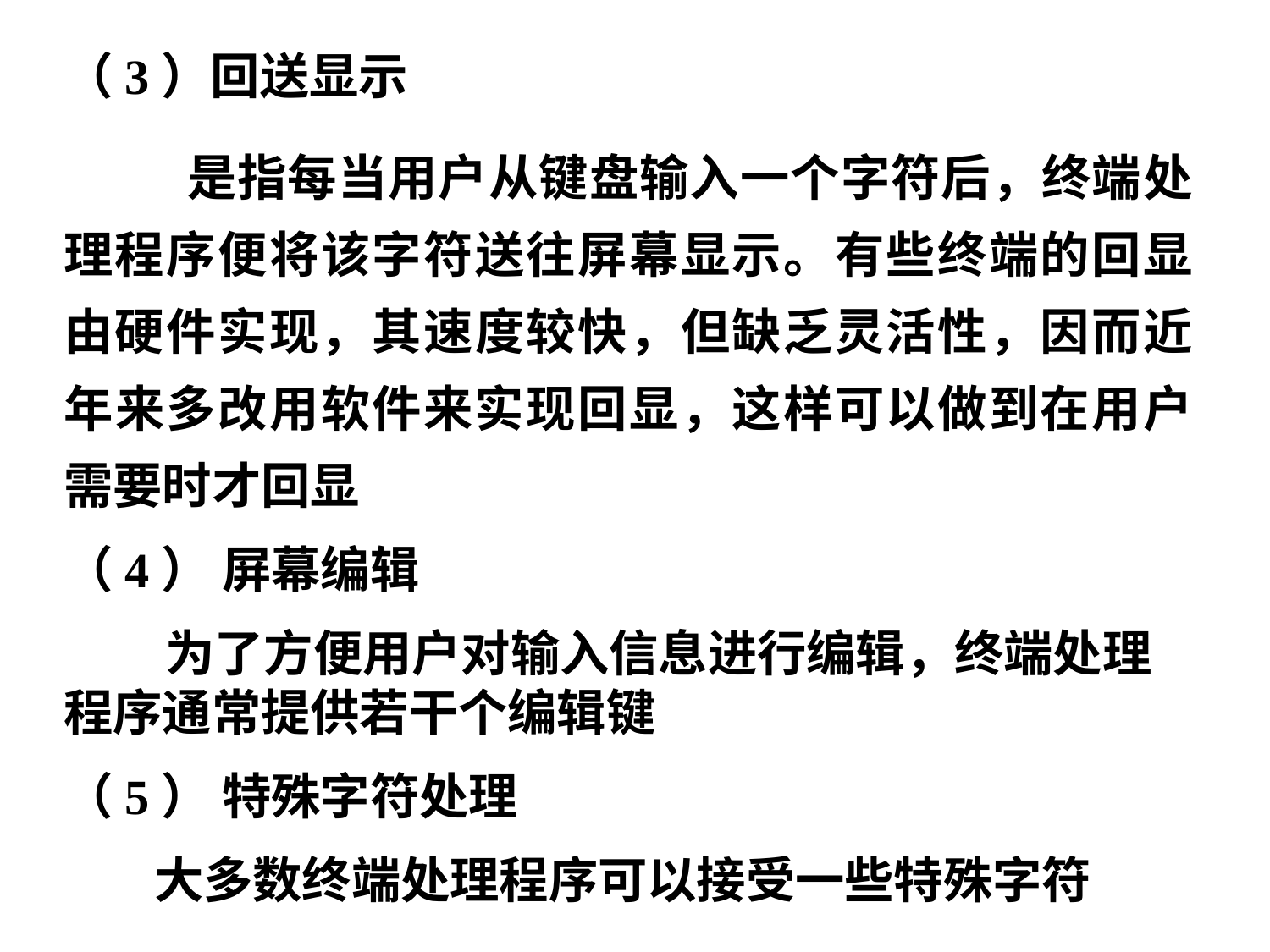

（3）回送显示
         是指每当用户从键盘输入一个字符后，终端处理程序便将该字符送往屏幕显示。有些终端的回显由硬件实现，其速度较快，但缺乏灵活性，因而近年来多改用软件来实现回显，这样可以做到在用户需要时才回显
（4） 屏幕编辑
        为了方便用户对输入信息进行编辑，终端处理程序通常提供若干个编辑键
（5） 特殊字符处理
       大多数终端处理程序可以接受一些特殊字符